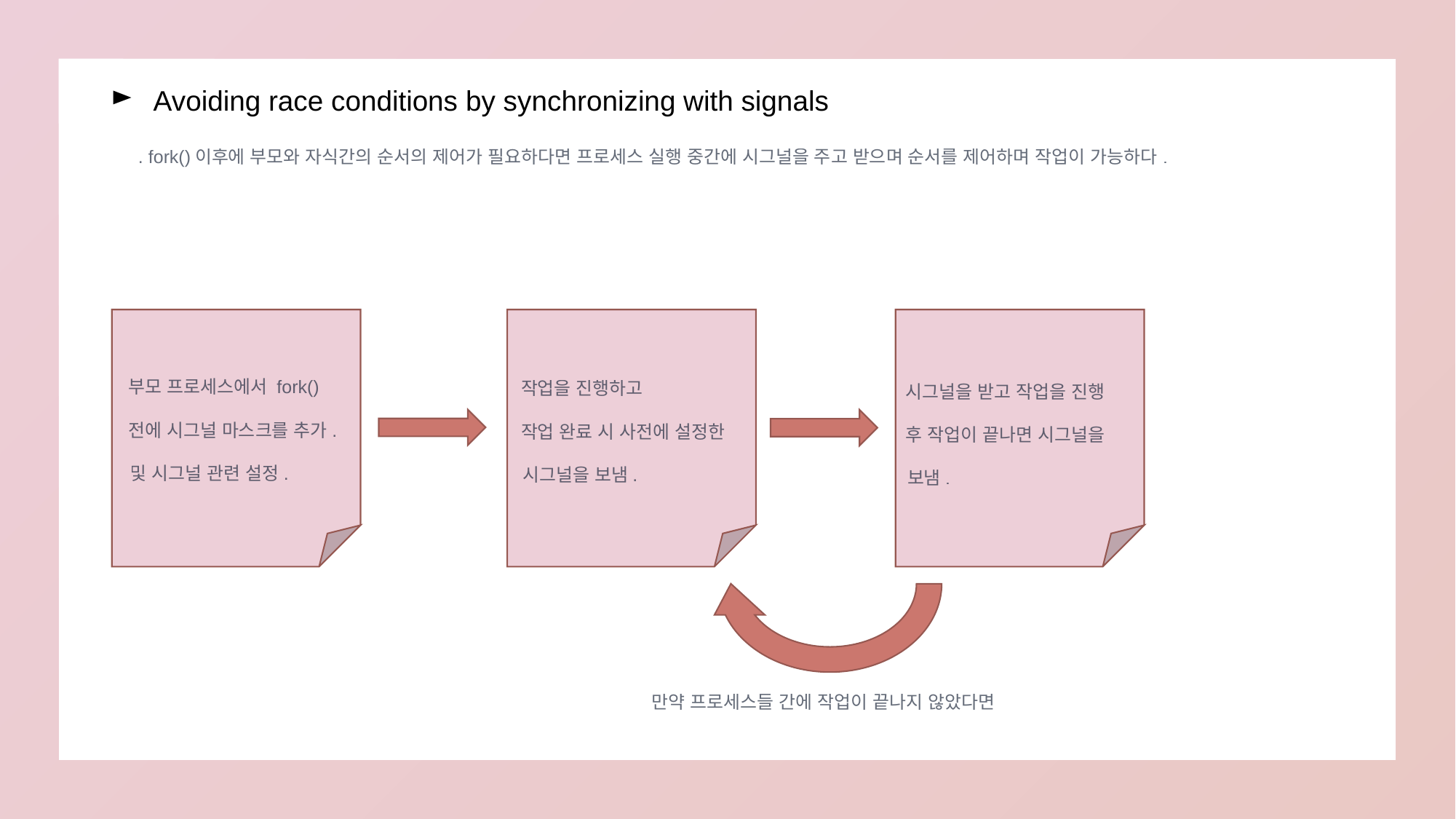

# Avoiding race conditions by synchronizing with signals
. fork()이후에 부모와 자식간의 순서의 제어가 필요하다면 프로세스 실행 중간에 시그널을 주고 받으며 순서를 제어하며 작업이 가능하다.

부모 프로세스에서 fork()
작업을 진행하고
시그널을 받고 작업을 진행

전에 시그널 마스크를 추가.
작업 완료 시 사전에 설정한
후 작업이 끝나면 시그널을
및 시그널 관련 설정.
시그널을 보냄.
보냄.

만약 프로세스들 간에 작업이 끝나지 않았다면